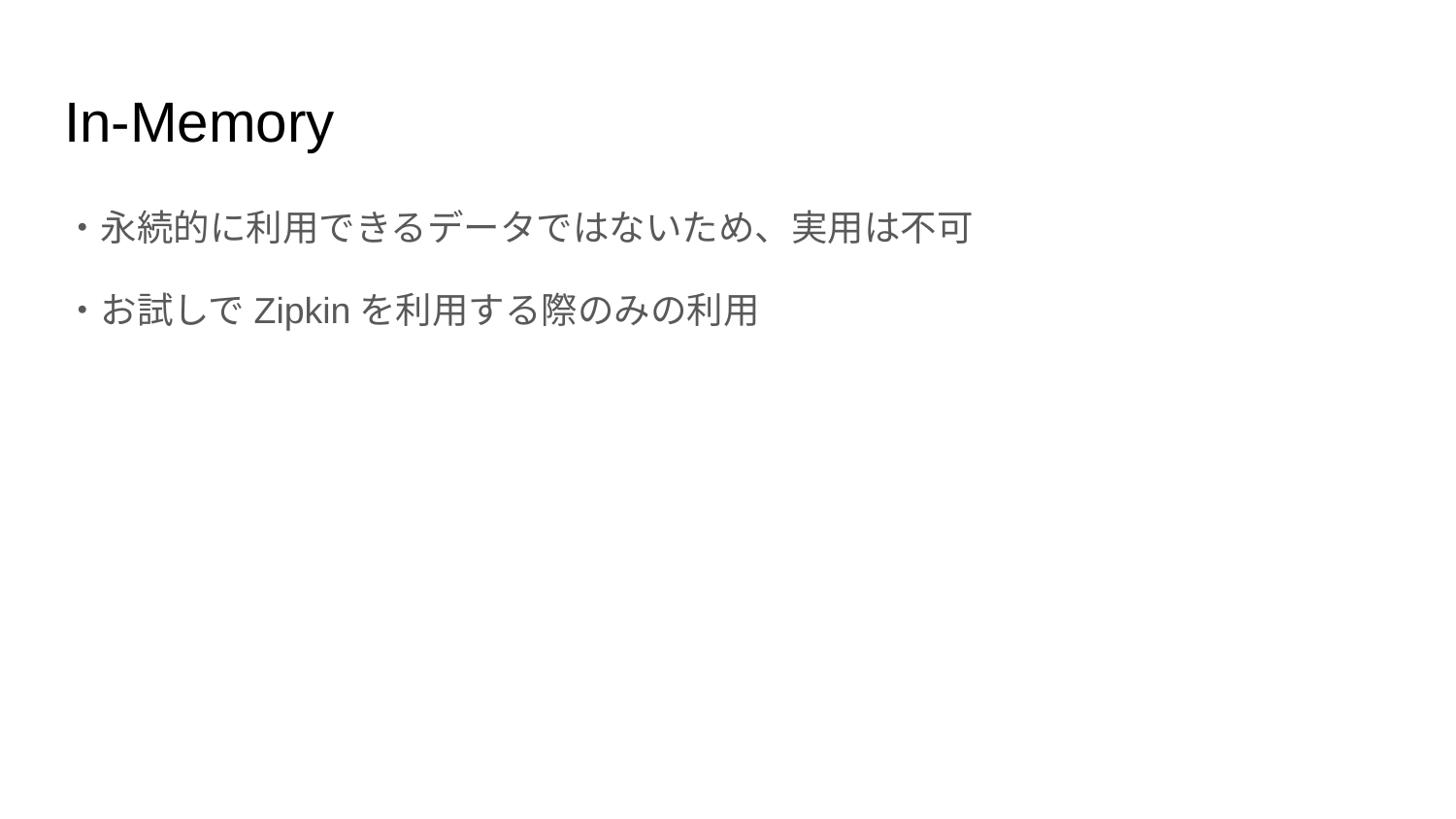

# In-Memory
・永続的に利用できるデータではないため、実用は不可
・お試しでZipkinを利用する際のみの利用